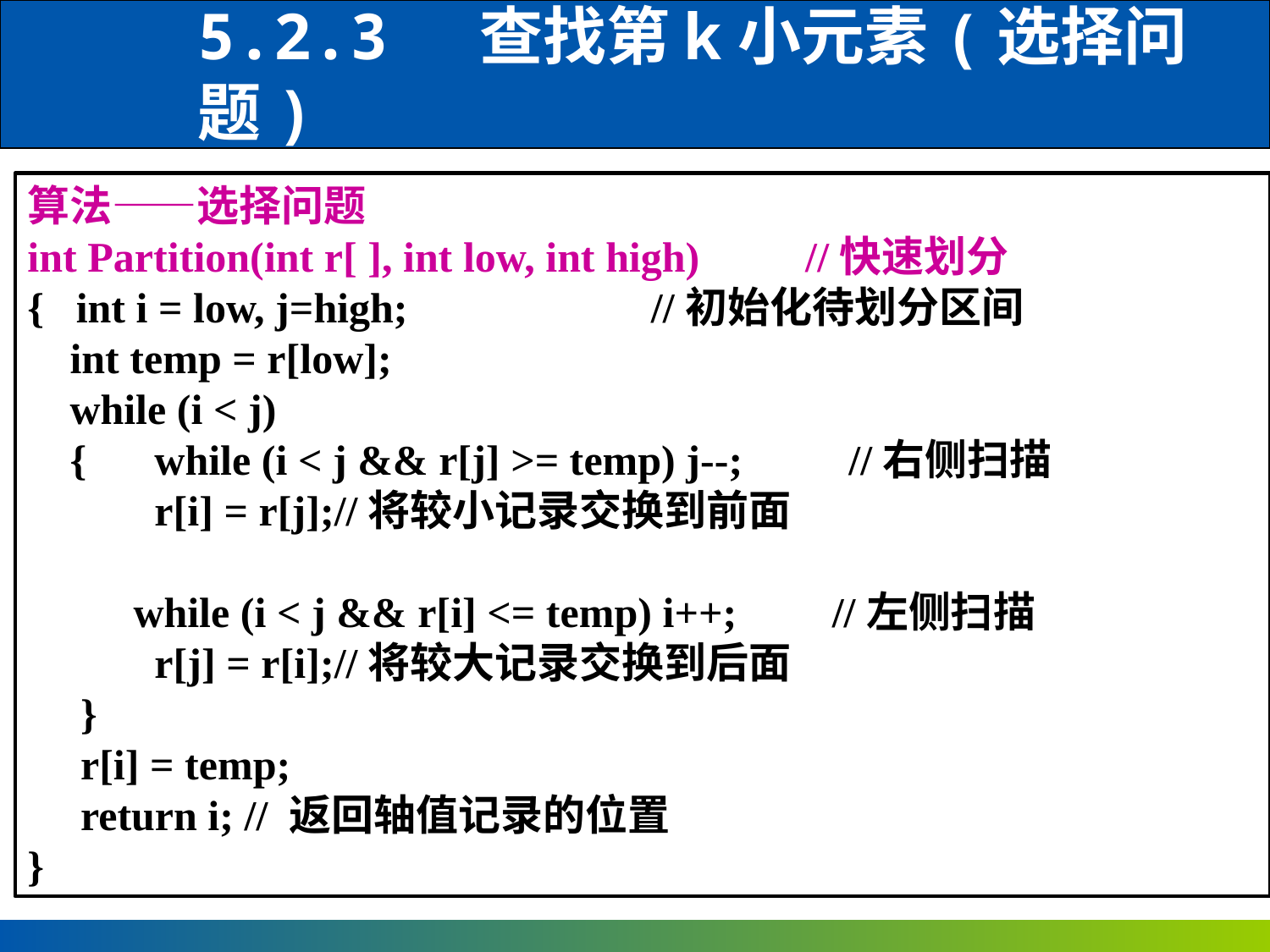

5.2.3  查找第k小元素(选择问题)
算法——选择问题
int Partition(int r[ ], int low, int high)          //快速划分
{   int i = low, j=high;                       //初始化待划分区间
    int temp = r[low];
    while (i < j)
    {  	while (i < j && r[j] >= temp) j--;          //右侧扫描
	r[i] = r[j];//将较小记录交换到前面

          while (i < j && r[i] <= temp) i++;         //左侧扫描
	r[j] = r[i];//将较大记录交换到后面
     }
     r[i] = temp;
     return i; // 返回轴值记录的位置
}